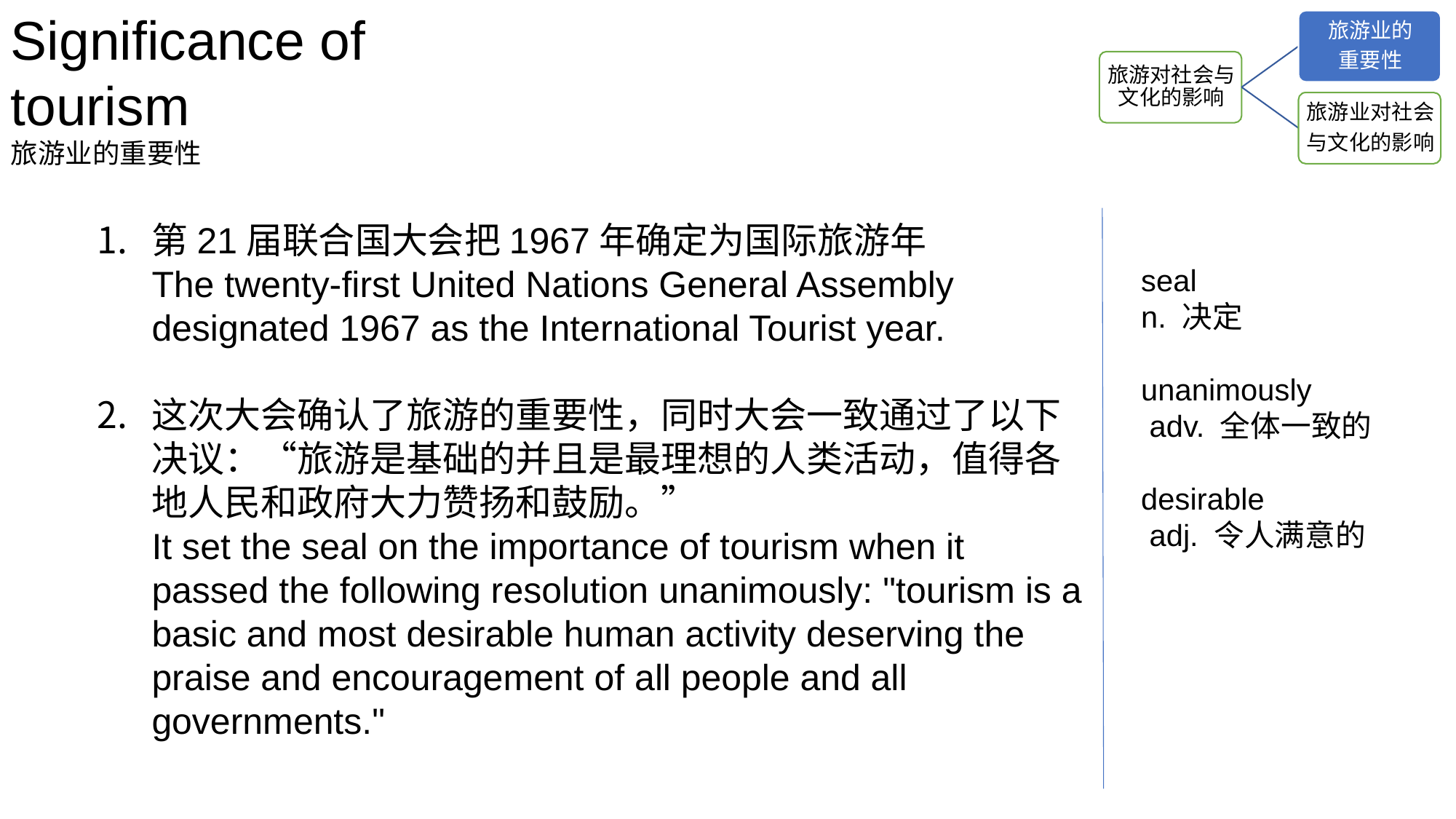

Significance of tourism
旅游业的重要性
旅游对社会与文化的影响

旅游业的
重要性

旅游业对社会
与文化的影响

 seal
 n. 决定

 unanimously
  adv. 全体一致的

 desirable
  adj. 令人满意的
第21届联合国大会把1967年确定为国际旅游年
The twenty-first United Nations General Assembly designated 1967 as the International Tourist year.

这次大会确认了旅游的重要性，同时大会一致通过了以下决议：“旅游是基础的并且是最理想的人类活动，值得各地人民和政府大力赞扬和鼓励。”
It set the seal on the importance of tourism when it passed the following resolution unanimously: "tourism is a basic and most desirable human activity deserving the praise and encouragement of all people and all governments."